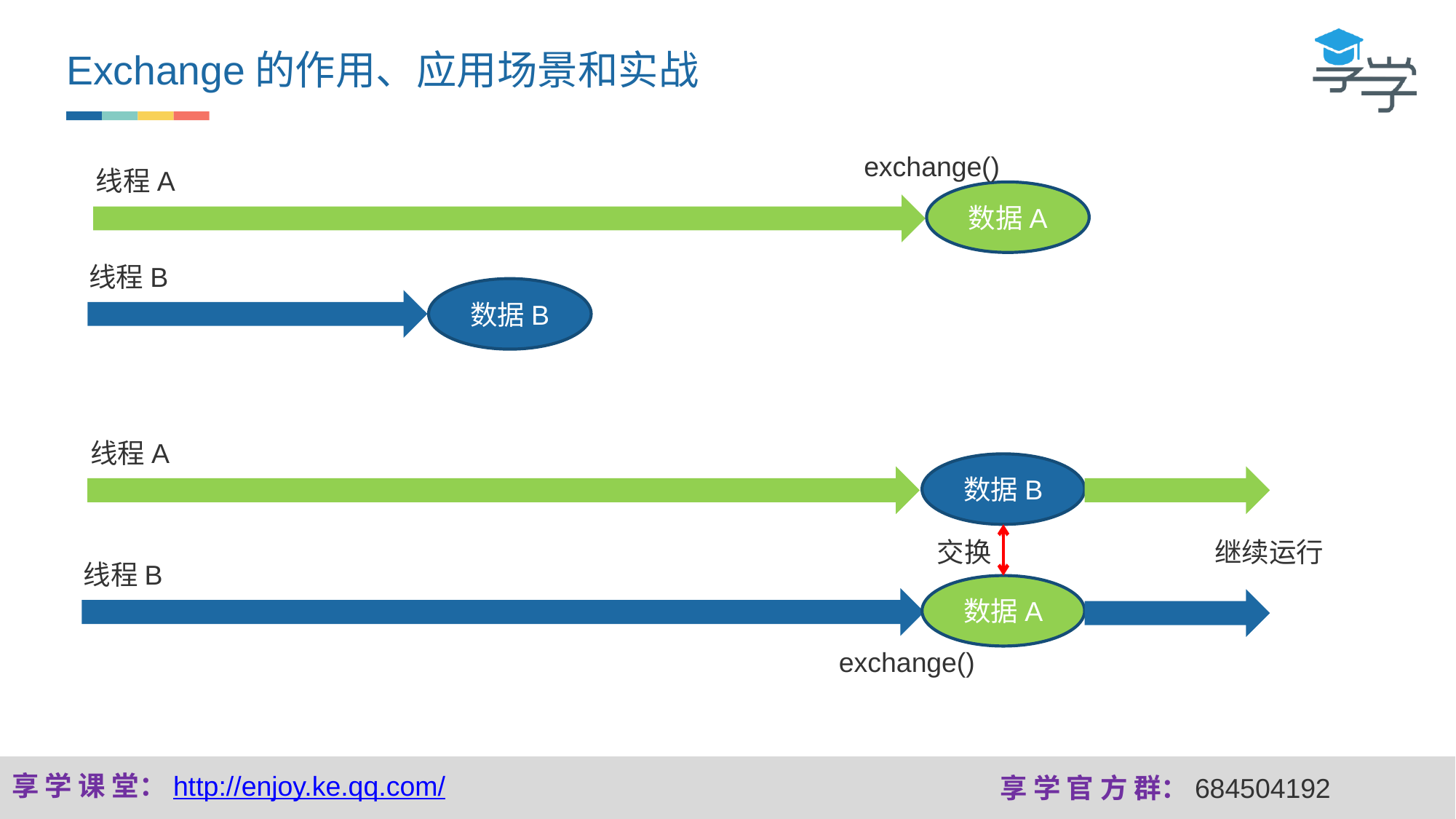

Exchange的作用、应用场景和实战

exchange()
线程A
数据A

线程B
数据B

线程A
数据B

交换
继续运行
线程B
数据A

exchange()